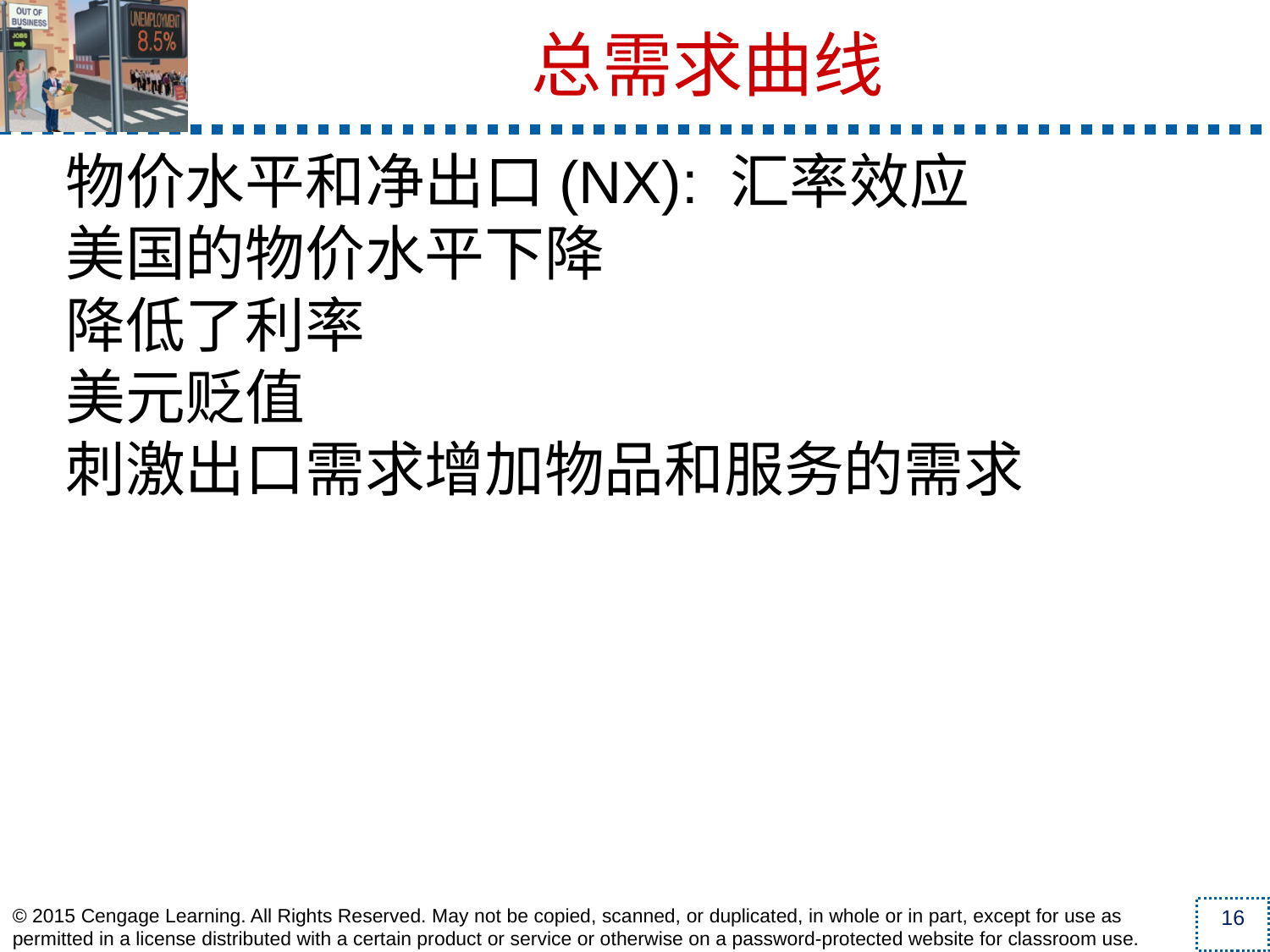

总需求曲线
物价水平和净出口(NX): 汇率效应
美国的物价水平下降
降低了利率
美元贬值
刺激出口需求增加物品和服务的需求
16
© 2015 Cengage Learning. All Rights Reserved. May not be copied, scanned, or duplicated, in whole or in part, except for use as permitted in a license distributed with a certain product or service or otherwise on a password-protected website for classroom use.